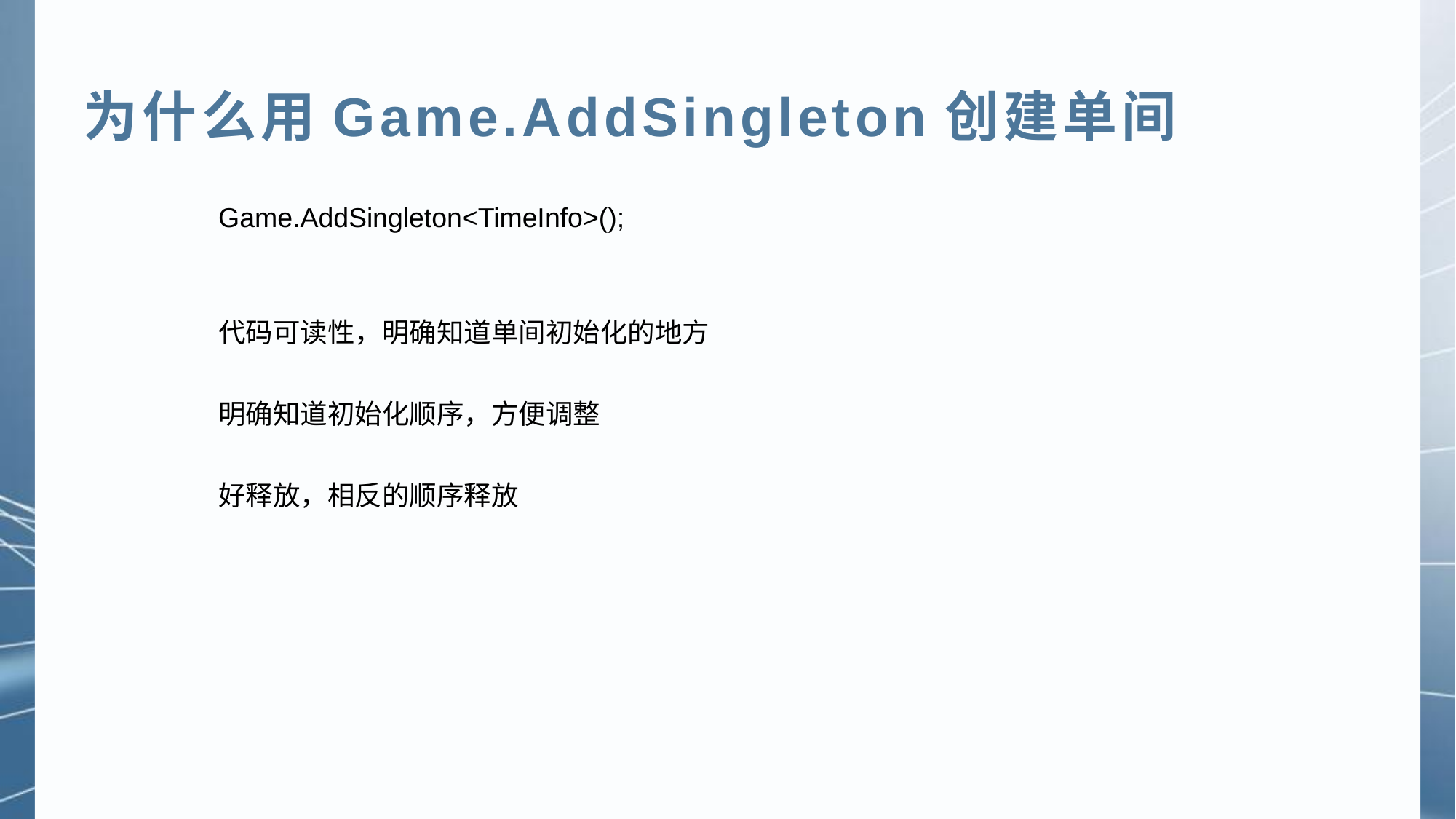

为什么用Game.AddSingleton创建单间
Game.AddSingleton<TimeInfo>();

代码可读性，明确知道单间初始化的地方
明确知道初始化顺序，方便调整
好释放，相反的顺序释放